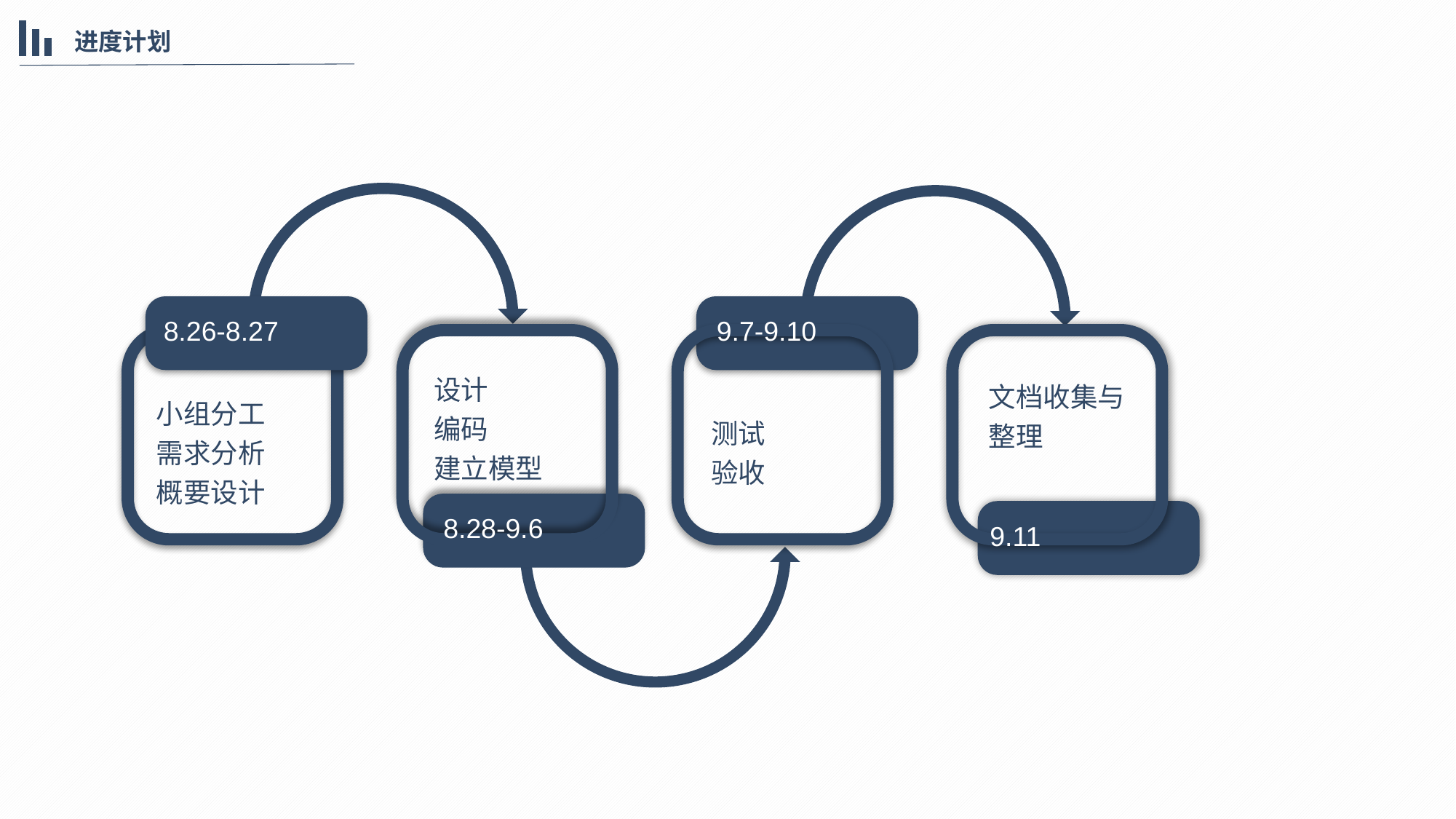

进度计划

8.26-8.27

小组分工
需求分析
概要设计

9.7-9.10

测试
验收

设计
编码
建立模型

8.28-9.6

文档收集与整理

9.11